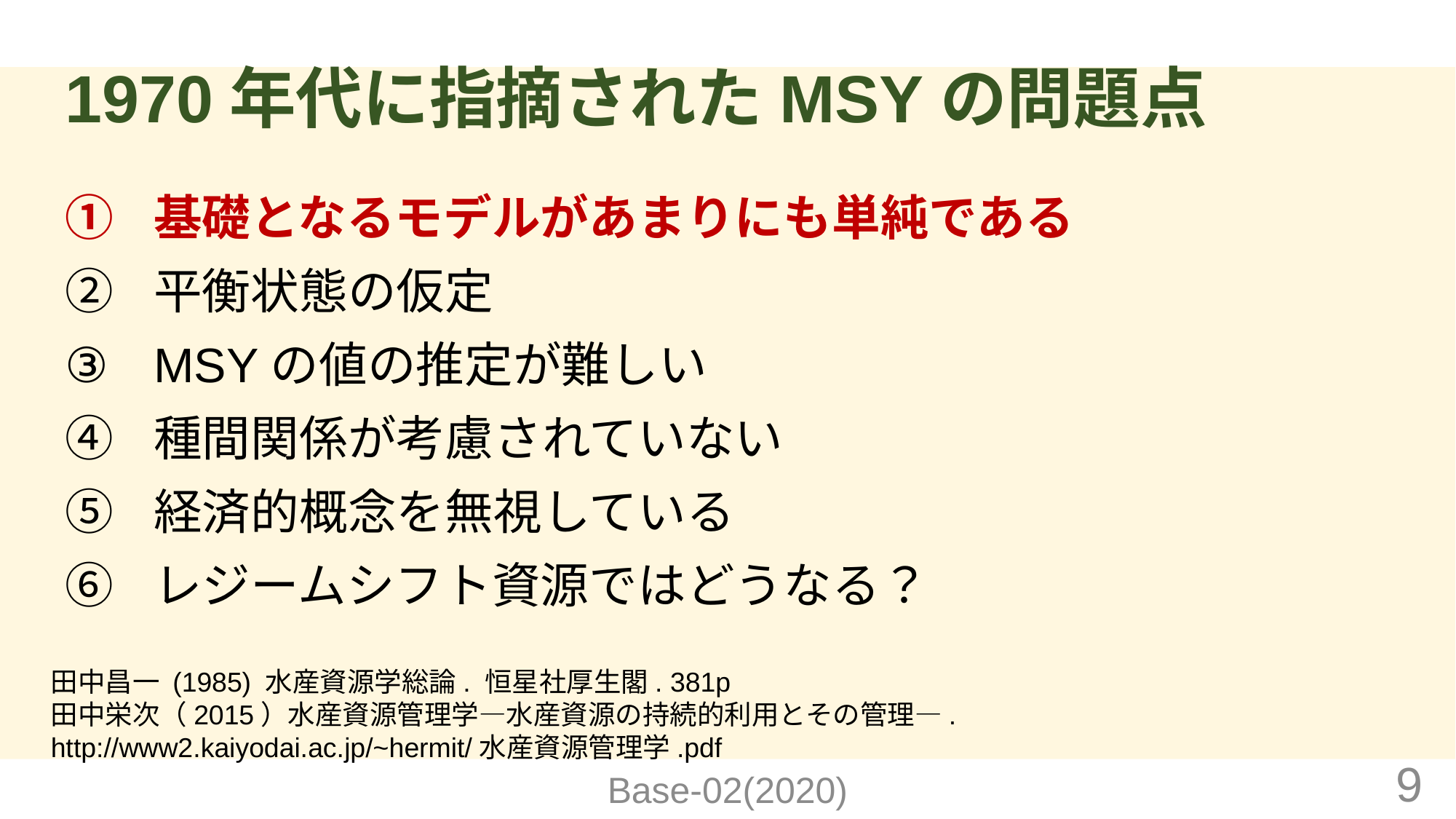

# 1970年代に指摘されたMSYの問題点
基礎となるモデルがあまりにも単純である
平衡状態の仮定
MSYの値の推定が難しい
種間関係が考慮されていない
経済的概念を無視している
レジームシフト資源ではどうなる？
田中昌一 (1985) 水産資源学総論. 恒星社厚生閣. 381p
田中栄次（2015）水産資源管理学―水産資源の持続的利用とその管理―. http://www2.kaiyodai.ac.jp/~hermit/水産資源管理学.pdf
Base-02(2020)
9